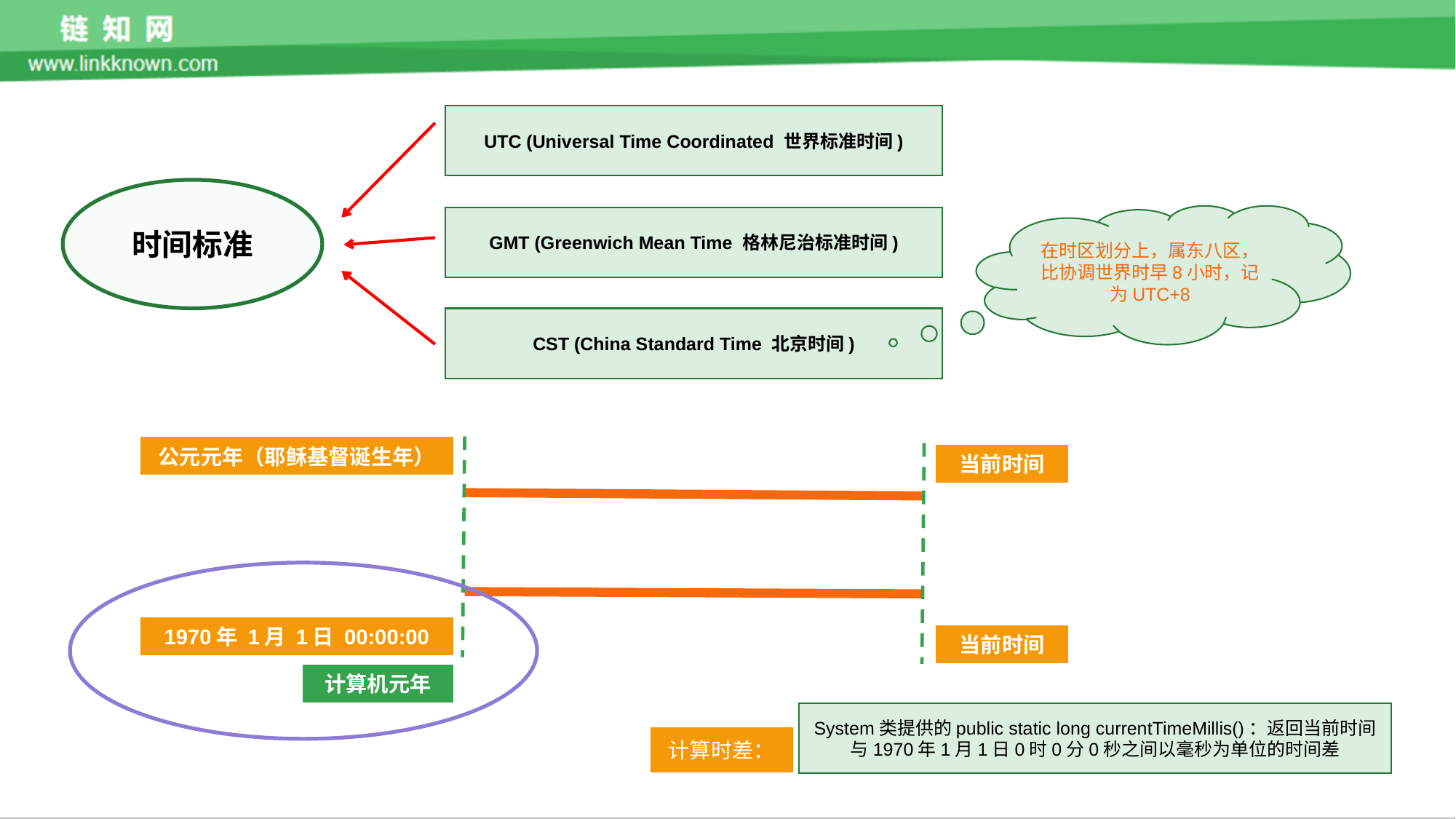

UTC (Universal Time Coordinated 世界标准时间)
时间标准
在时区划分上，属东八区，比协调世界时早8小时，记为UTC+8
GMT (Greenwich Mean Time 格林尼治标准时间)
CST (China Standard Time 北京时间)
公元元年（耶稣基督诞生年）
当前时间

1970年 1月 1日 00:00:00
当前时间
计算机元年
System类提供的public static long currentTimeMillis()：返回当前时间与1970年1月1日0时0分0秒之间以毫秒为单位的时间差
计算时差：